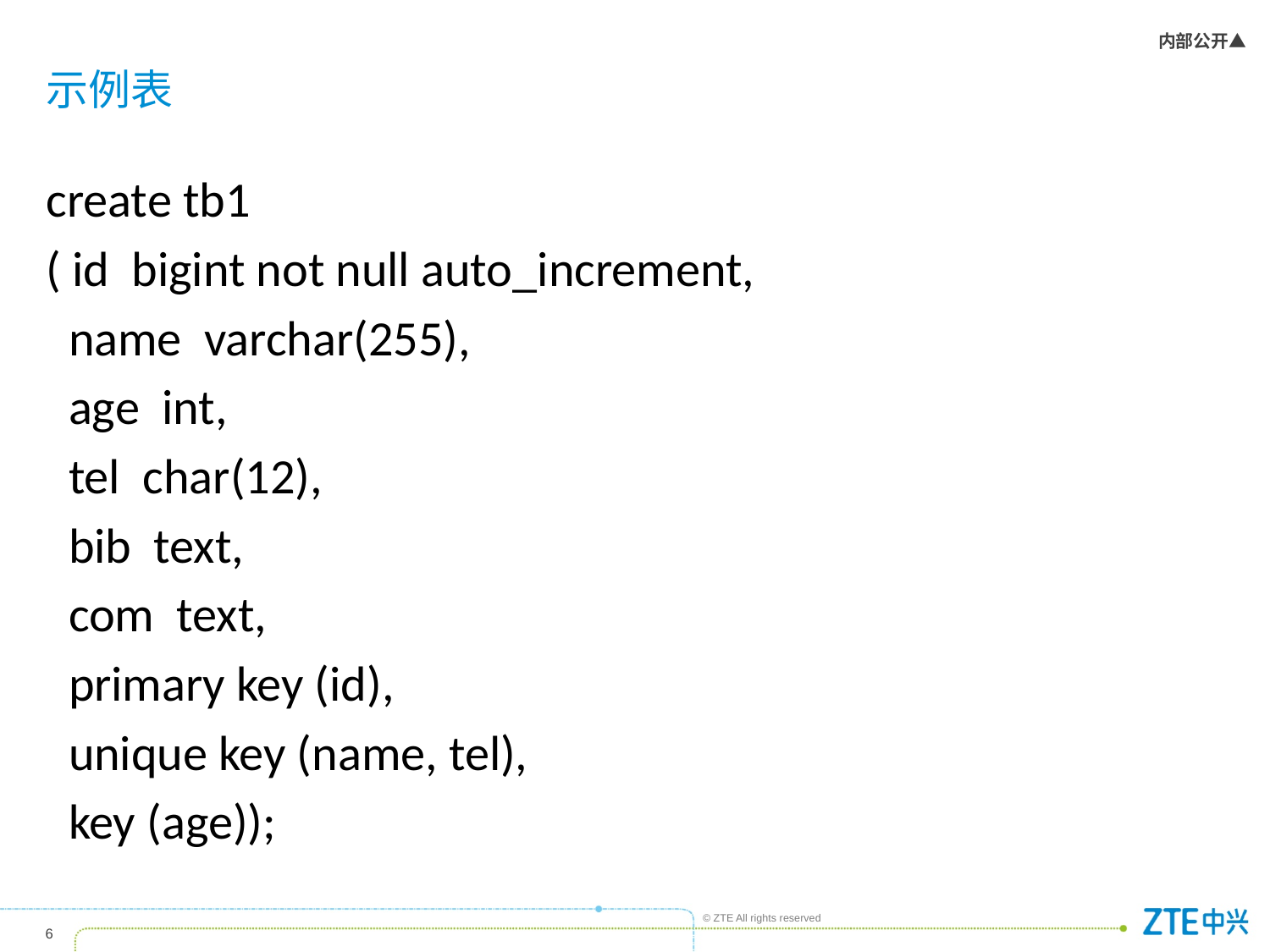

# 示例表
create tb1
( id  bigint not null auto_increment,
  name  varchar(255),
  age  int,
  tel  char(12),
  bib  text,
  com  text,
  primary key (id),
  unique key (name, tel),
  key (age));